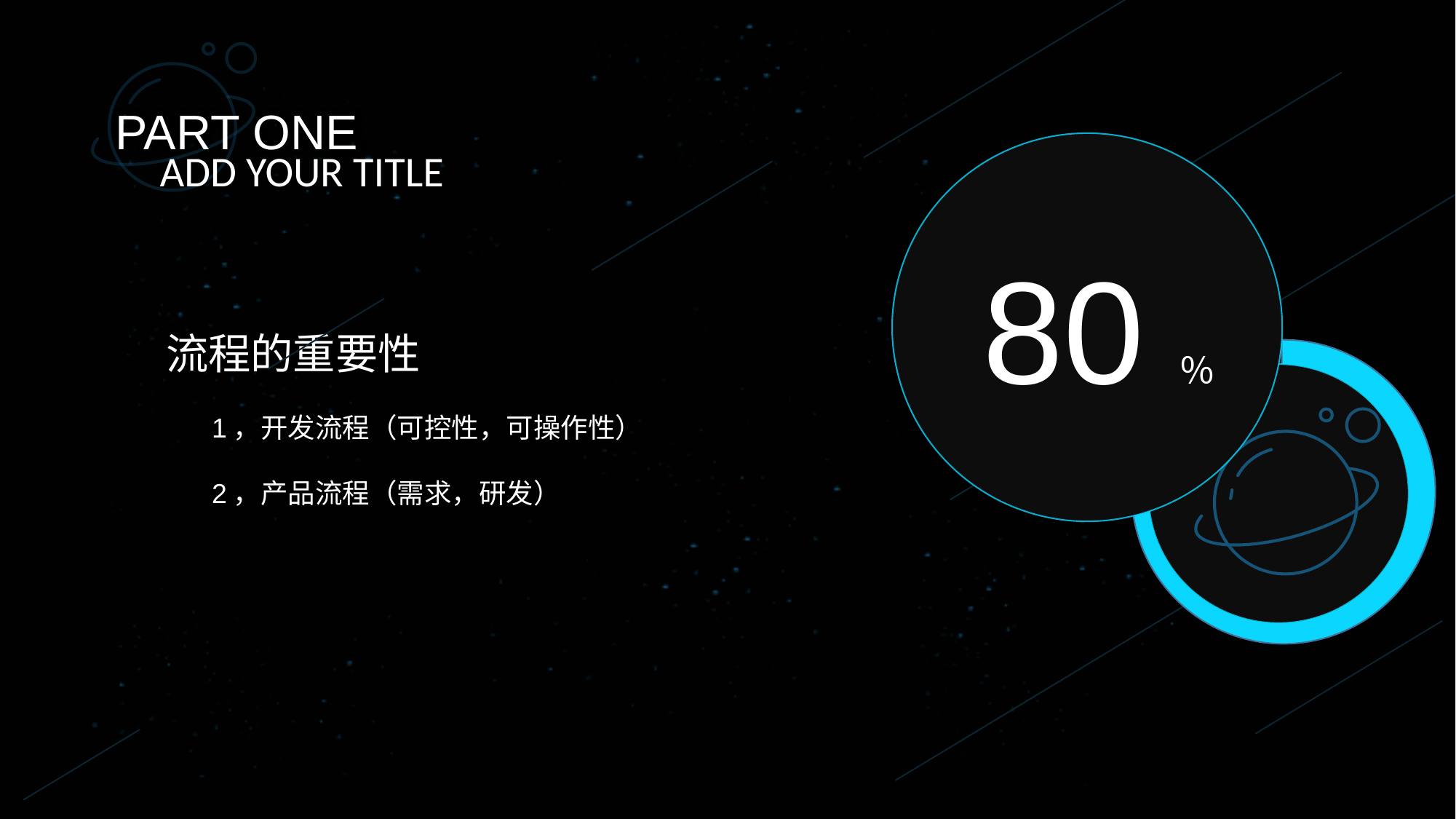

PART ONE
ADD YOUR TITLE

80％

流程的重要性

      1，开发流程（可控性，可操作性）

      2，产品流程（需求，研发）